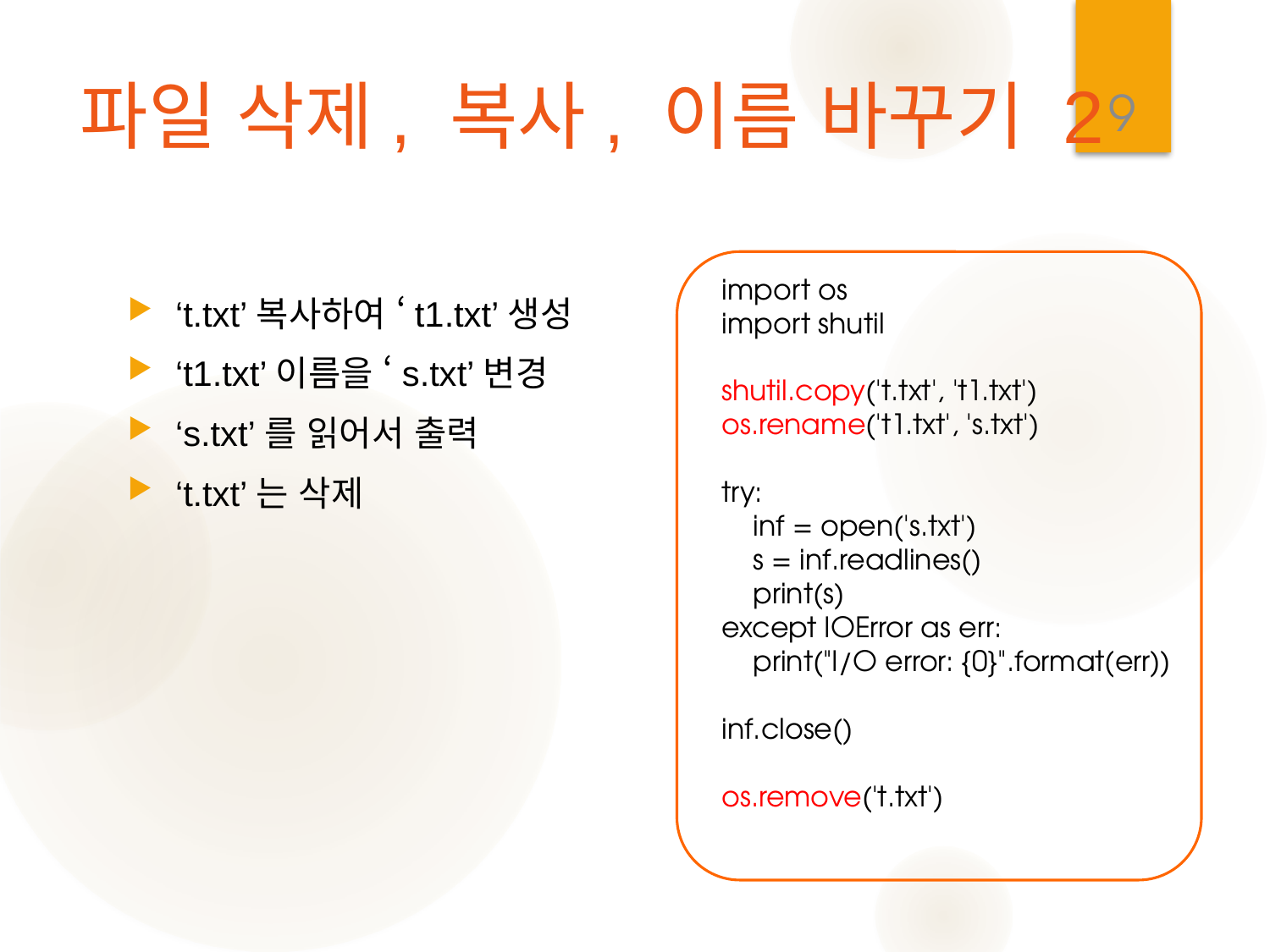

9
# 파일 삭제, 복사, 이름 바꾸기 2

import os
import shutil

shutil.copy('t.txt', 't1.txt')
os.rename('t1.txt', 's.txt')

try:
    inf = open('s.txt')
    s = inf.readlines()
    print(s)
except IOError as err:
    print("I/O error: {0}".format(err))

inf.close()

os.remove('t.txt')

‘t.txt’복사하여 ‘t1.txt’생성
‘t1.txt’이름을 ‘s.txt’변경
‘s.txt’를 읽어서 출력
‘t.txt’는 삭제